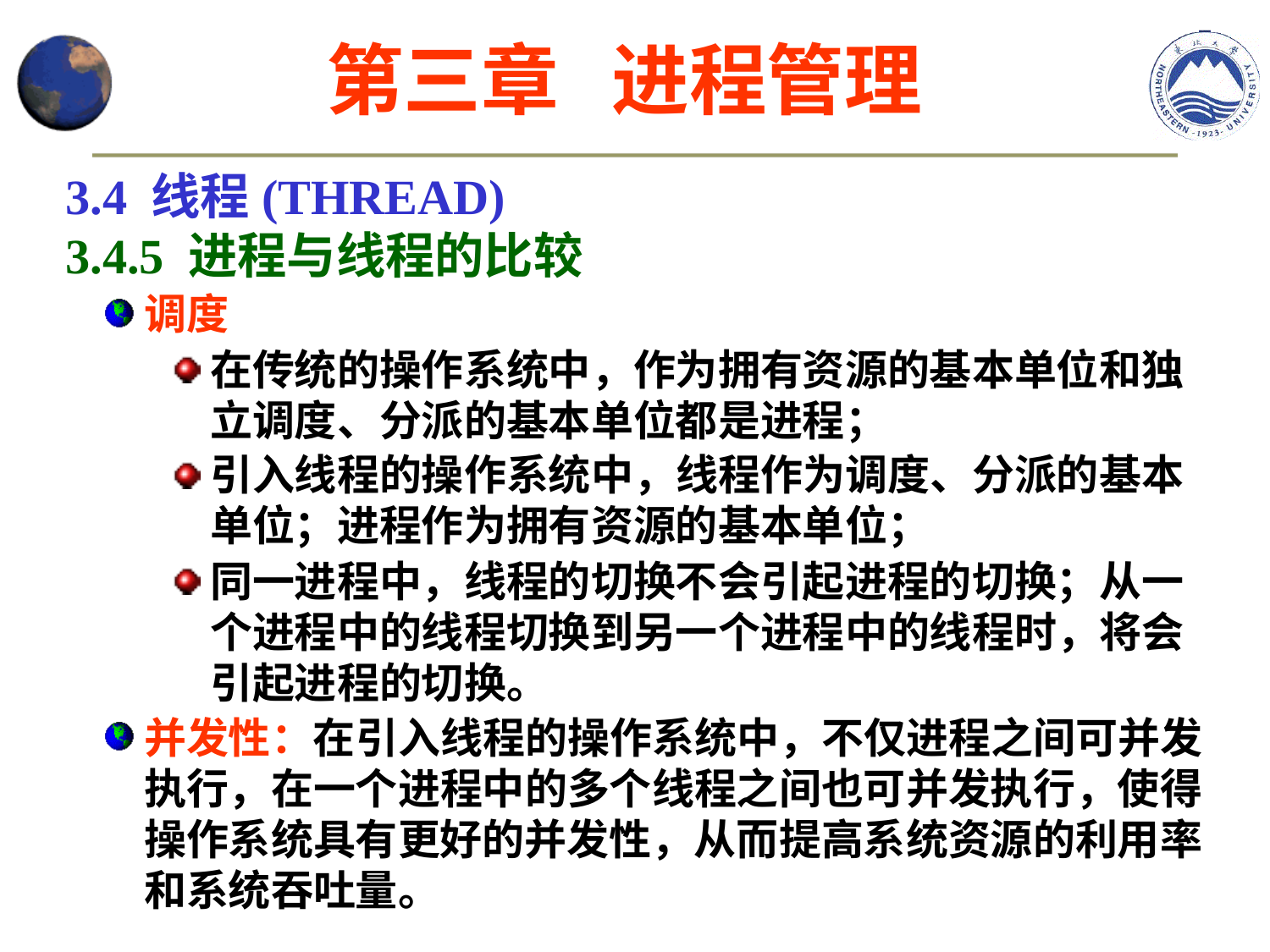

第三章   进程管理
3.4 线程(THREAD)
3.4.5 进程与线程的比较
调度
在传统的操作系统中，作为拥有资源的基本单位和独立调度、分派的基本单位都是进程；
引入线程的操作系统中，线程作为调度、分派的基本单位；进程作为拥有资源的基本单位；
同一进程中，线程的切换不会引起进程的切换；从一个进程中的线程切换到另一个进程中的线程时，将会引起进程的切换。
并发性：在引入线程的操作系统中，不仅进程之间可并发执行，在一个进程中的多个线程之间也可并发执行，使得操作系统具有更好的并发性，从而提高系统资源的利用率和系统吞吐量。